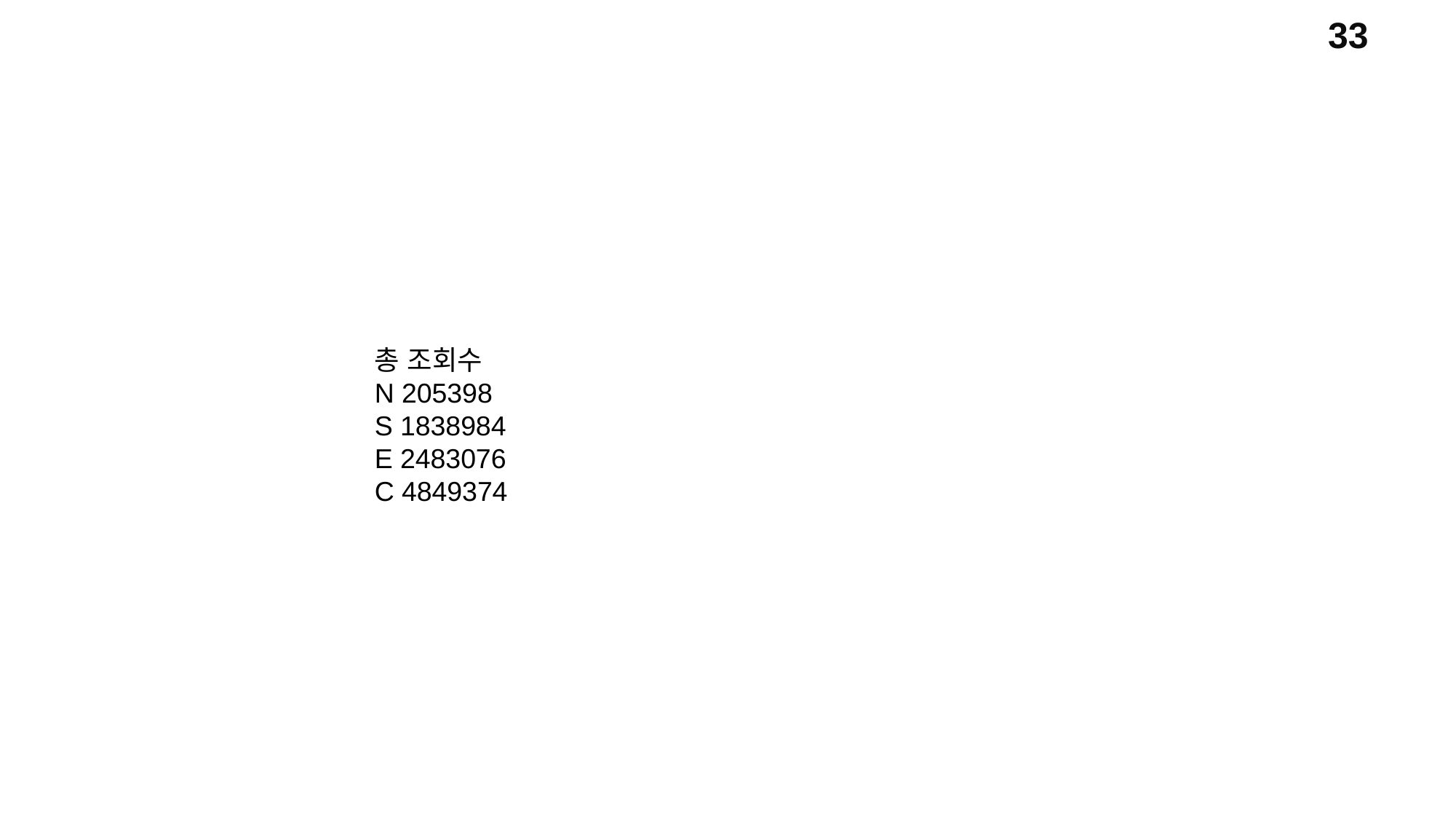

총 조회수
N 205398
S 1838984
E 2483076
C 4849374